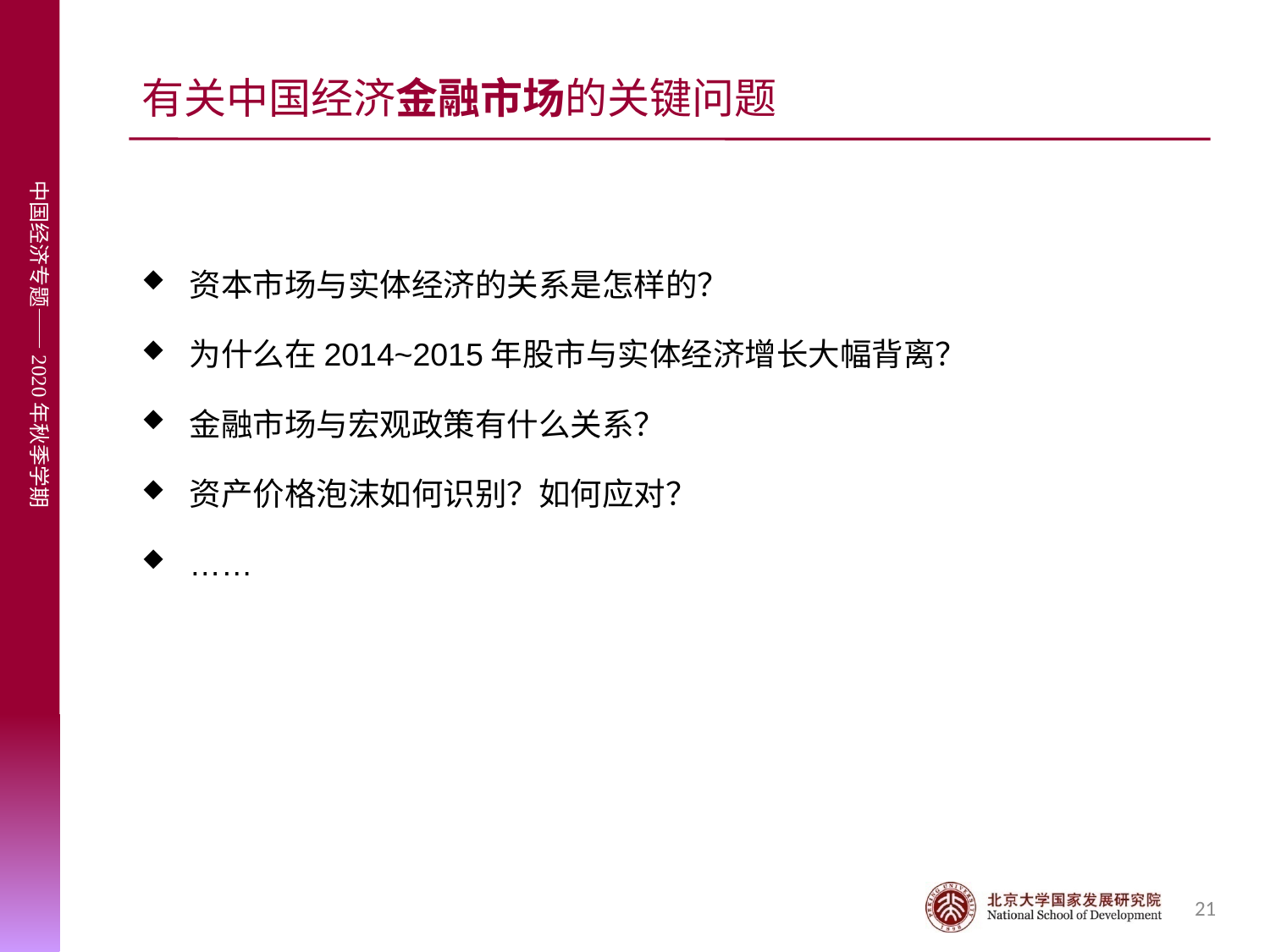

# 有关中国经济金融市场的关键问题

资本市场与实体经济的关系是怎样的？
为什么在2014~2015年股市与实体经济增长大幅背离？
金融市场与宏观政策有什么关系？
资产价格泡沫如何识别？如何应对？
……
21